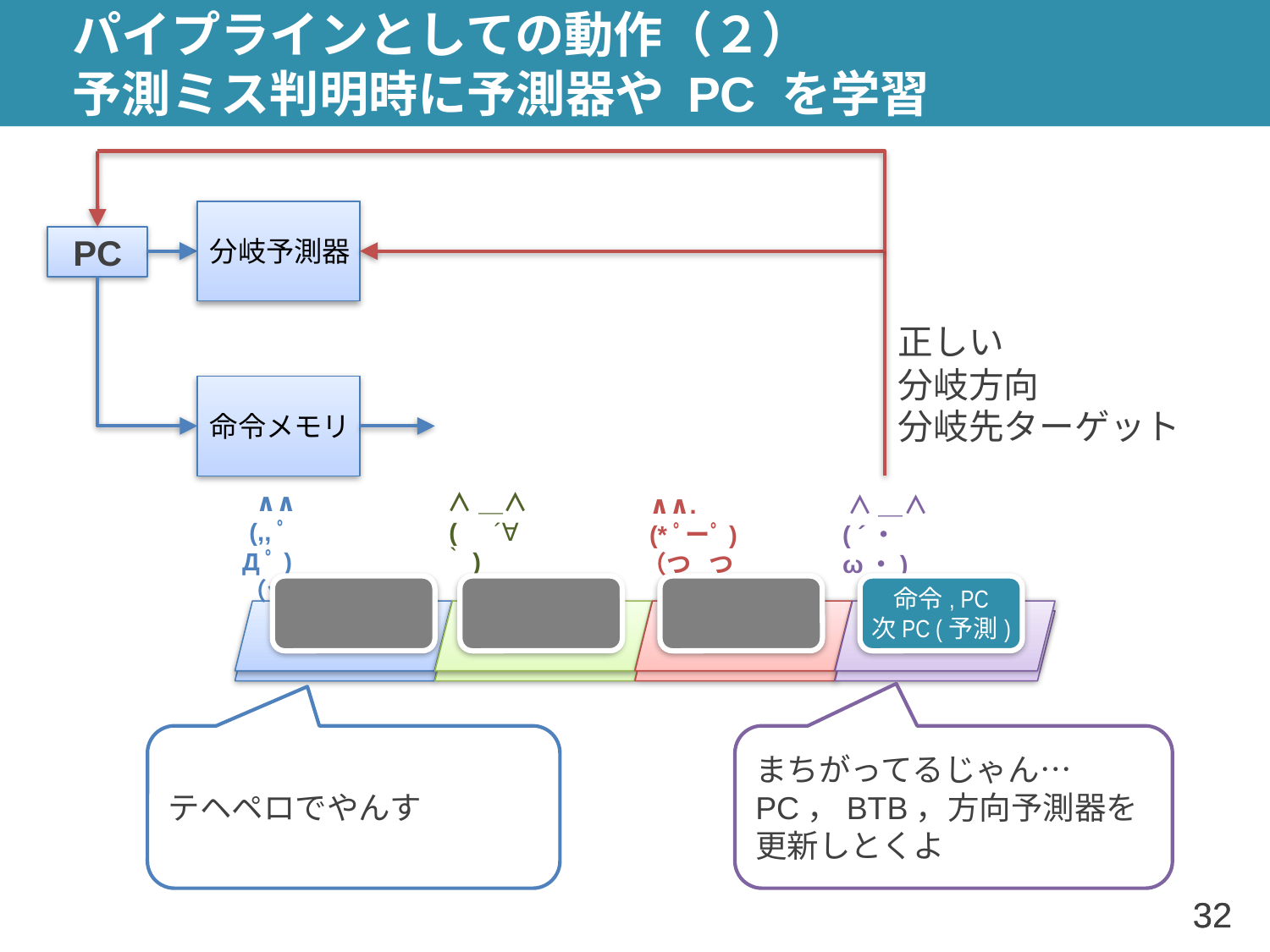

# パイプラインとしての動作（２） 予測ミス判明時に予測器や PC を学習

分岐予測器
PC

正しい
分岐方向
分岐先ターゲット
命令メモリ
  ∧∧
 (,,ﾟДﾟ)
（つ   つ
 ∧＿∧
 (　´∀｀)
（つ    つ
 ∧∧.
 (*ﾟーﾟ)（つ   つ
 ∧＿∧
( ´・ω・)（つ    つ

命令, PC
次PC (予測)

テヘペロでやんす
まちがってるじゃん…
PC，BTB，方向予測器を
更新しとくよ